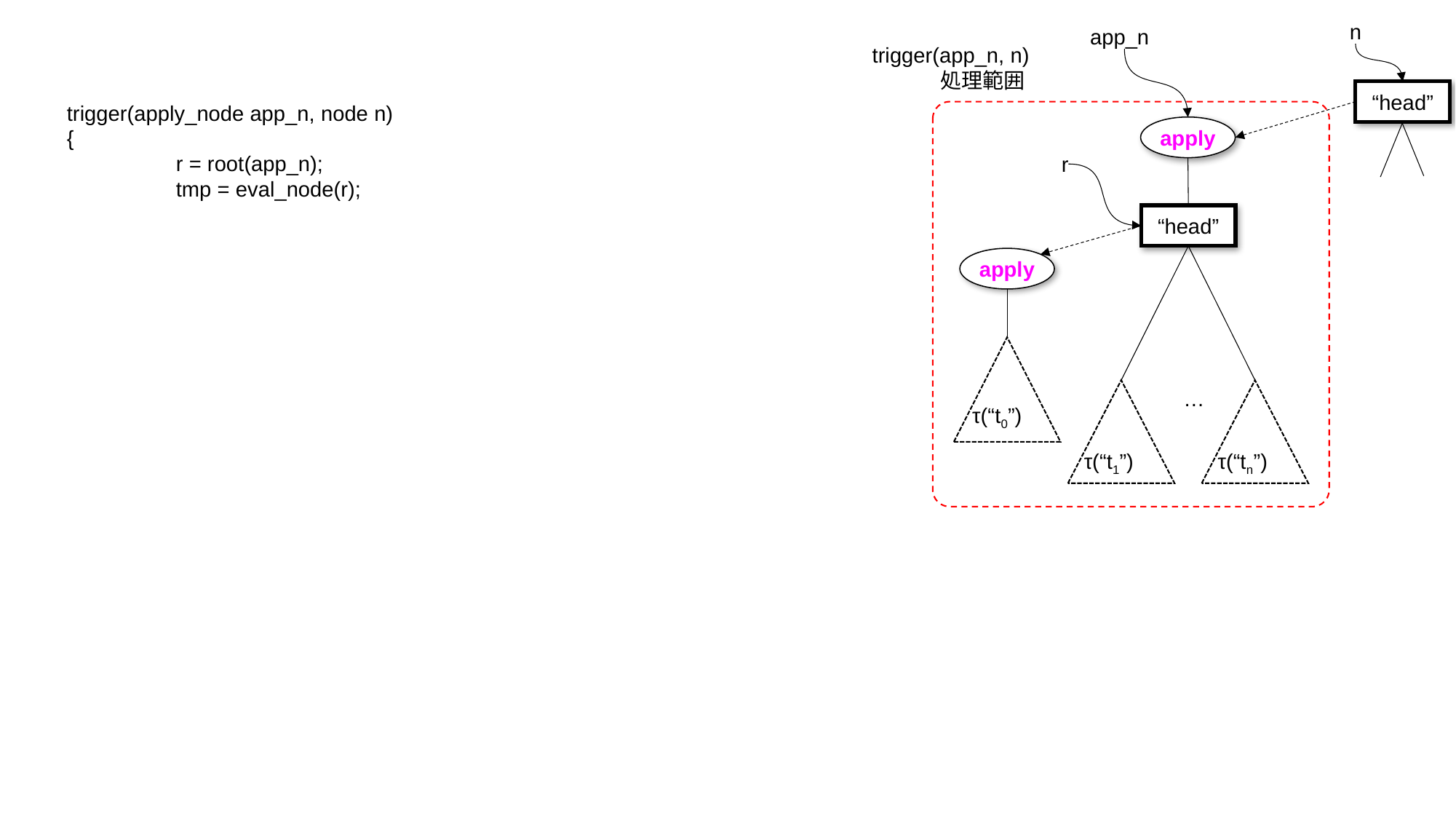

n
app_n
trigger(app_n, n)
処理範囲
“head”
trigger(apply_node app_n, node n)
{
	r = root(app_n);
	tmp = eval_node(r);

apply
r
“head”
apply

…

τ(“t0”)
τ(“t1”)
τ(“tn”)